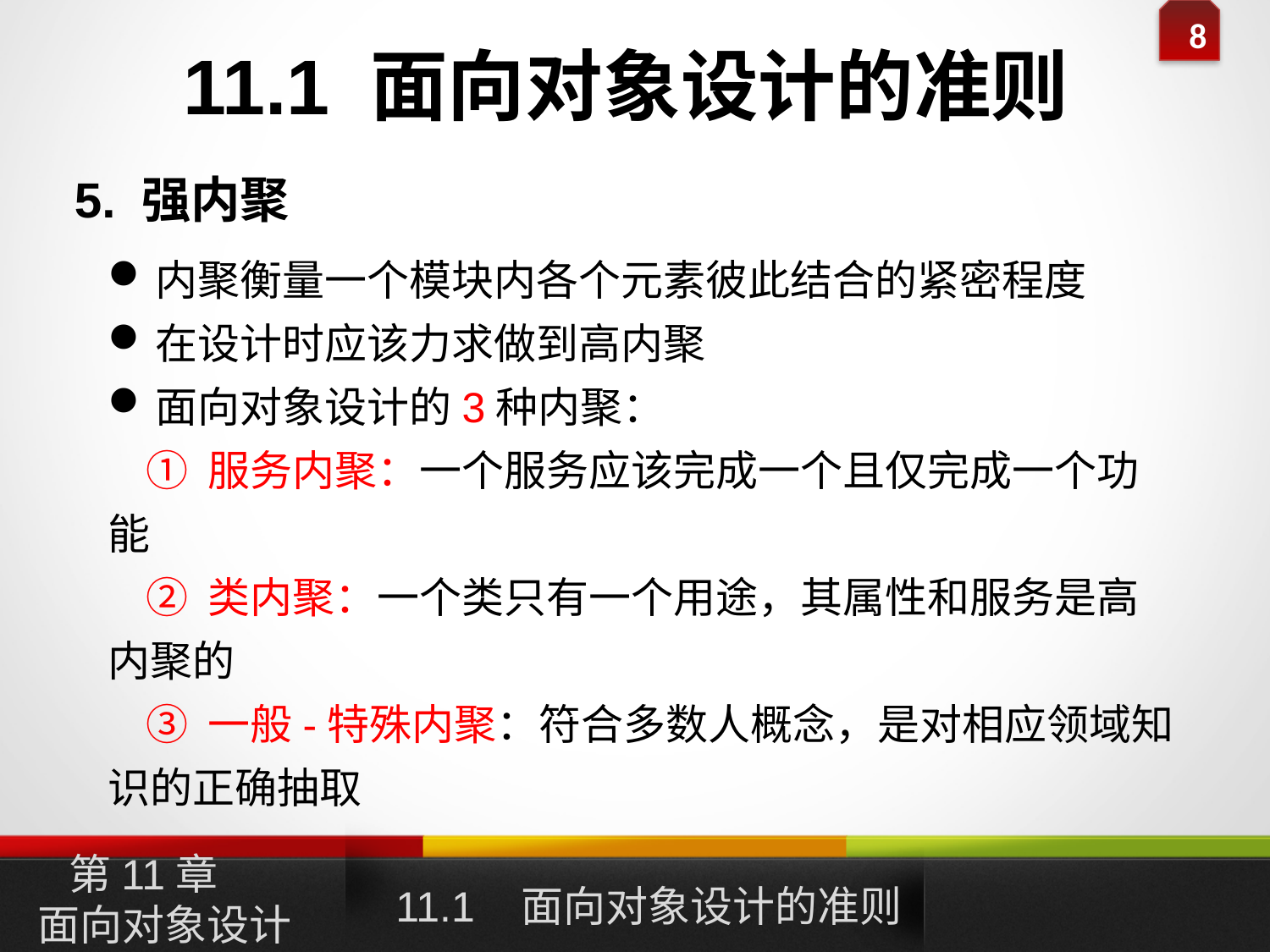

# 11.1 面向对象设计的准则
5. 强内聚
内聚衡量一个模块内各个元素彼此结合的紧密程度
在设计时应该力求做到高内聚
面向对象设计的3种内聚：
    ① 服务内聚：一个服务应该完成一个且仅完成一个功能
    ② 类内聚：一个类只有一个用途，其属性和服务是高内聚的
    ③ 一般-特殊内聚：符合多数人概念，是对相应领域知识的正确抽取
11.1   面向对象设计的准则